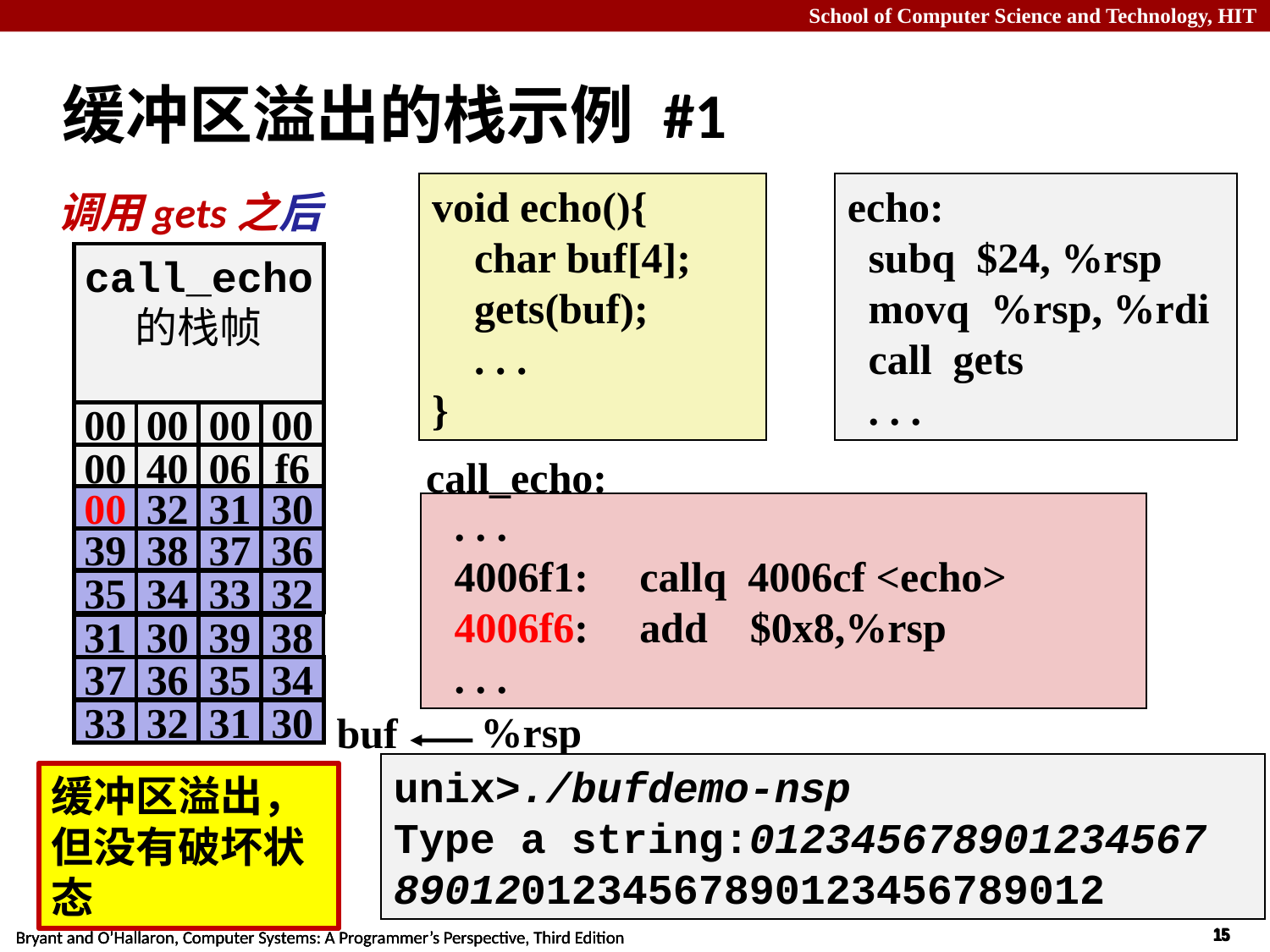

# 缓冲区溢出的栈示例 #1
void echo(){
    char buf[4];
    gets(buf);
    . . .
}
echo:
  subq  $24, %rsp
  movq  %rsp, %rdi
  call  gets
  . . .
调用gets之后

call_echo
的栈帧
00
00
00
00
call_echo:
00
40
06
f6
00
32
31
30
  . . .
  4006f1:	callq  4006cf <echo>
  4006f6:	add    $0x8,%rsp
  . . .
39
38
37
36
35
34
33
32
31
30
39
38
37
36
35
34
%rsp
33
32
31
30
buf

unix>./bufdemo-nsp
Type a string:012345678901234567
8901201234567890123456789012
缓冲区溢出，但没有破坏状态